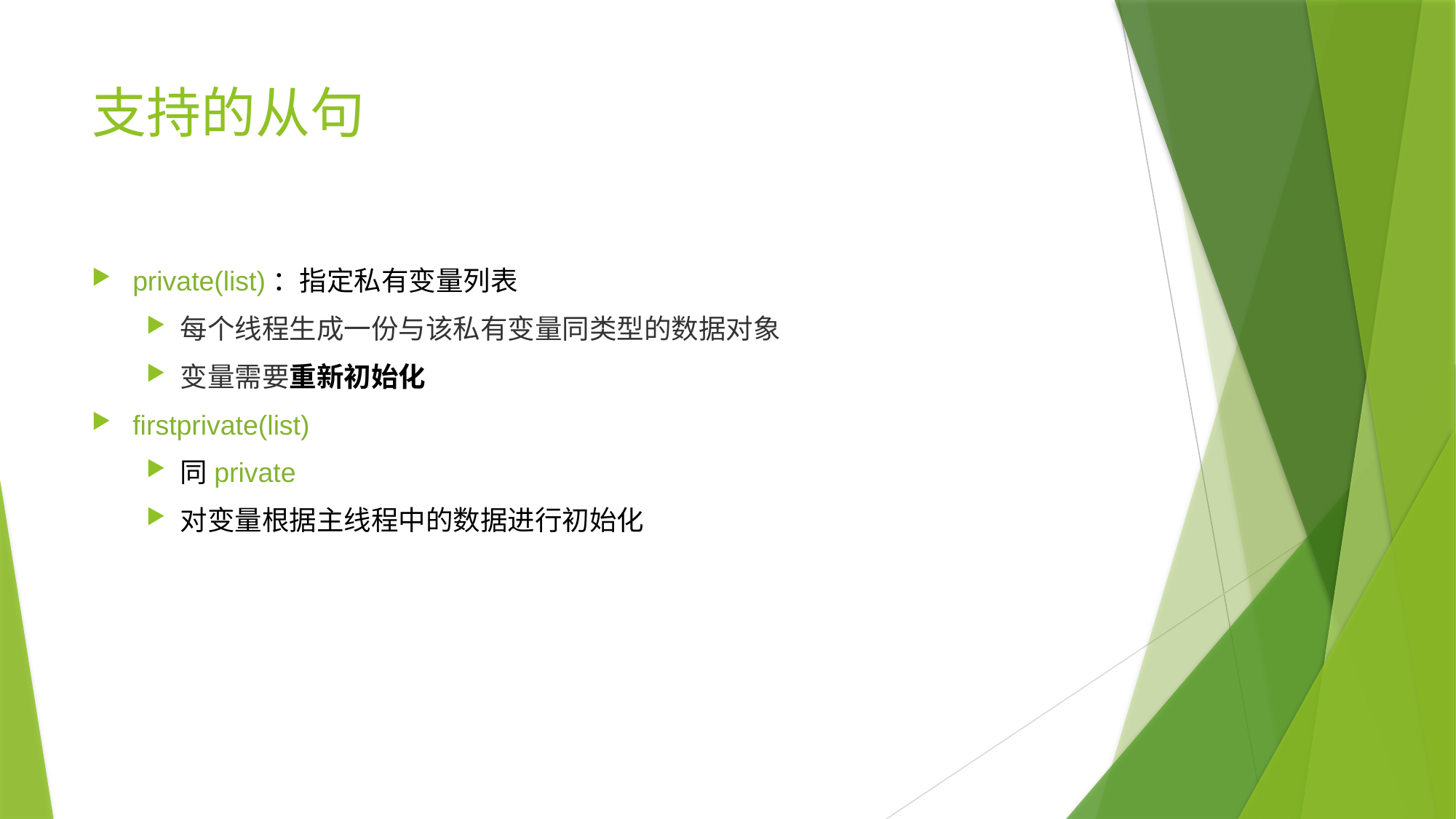

# 支持的从句
private(list)：指定私有变量列表
每个线程生成一份与该私有变量同类型的数据对象
变量需要重新初始化
firstprivate(list)
同private
对变量根据主线程中的数据进行初始化